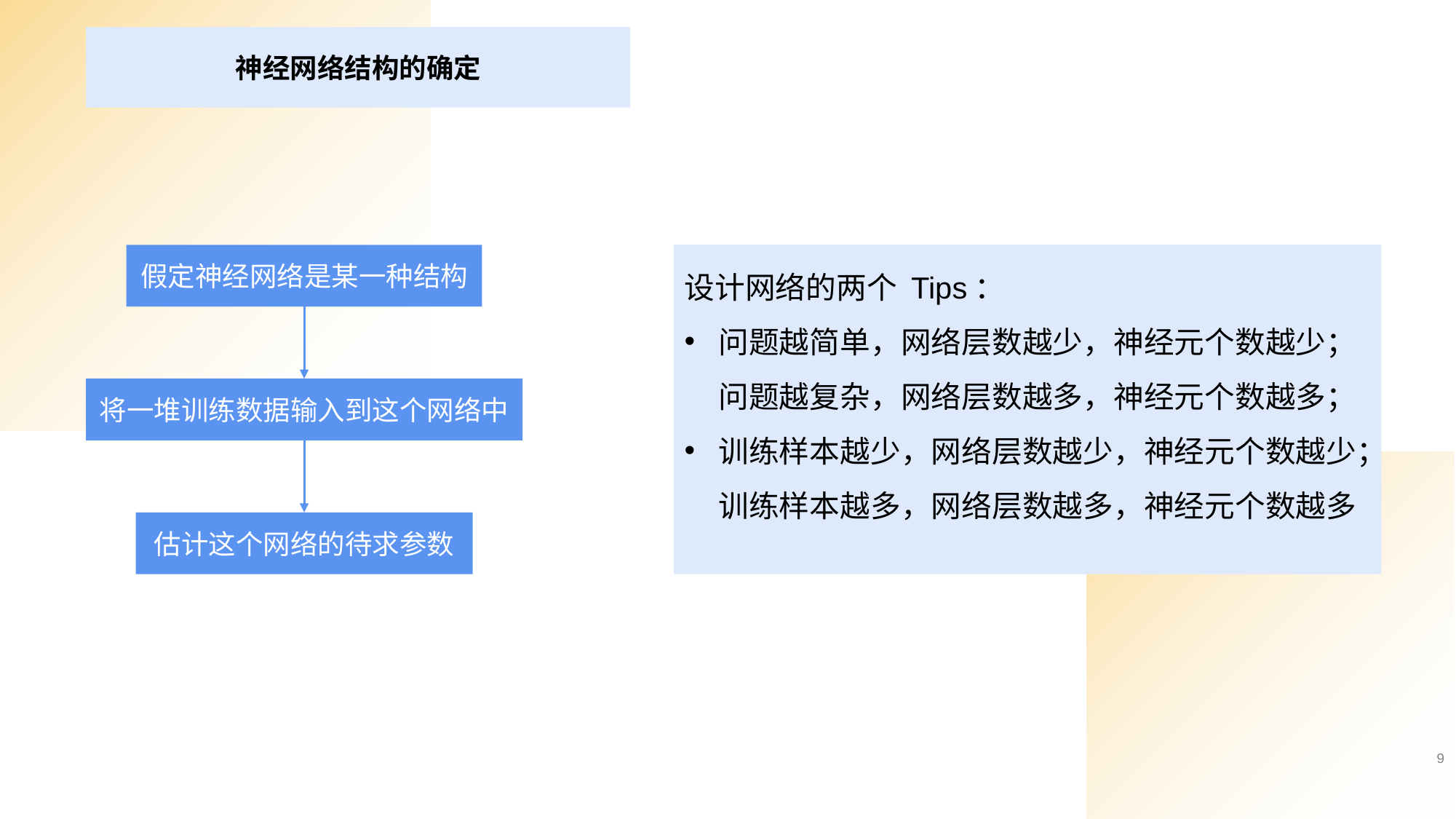

神经网络结构的确定
假定神经网络是某一种结构
将一堆训练数据输入到这个网络中
估计这个网络的待求参数
设计网络的两个 Tips：
问题越简单，网络层数越少，神经元个数越少；问题越复杂，网络层数越多，神经元个数越多；
训练样本越少，网络层数越少，神经元个数越少；训练样本越多，网络层数越多，神经元个数越多
9